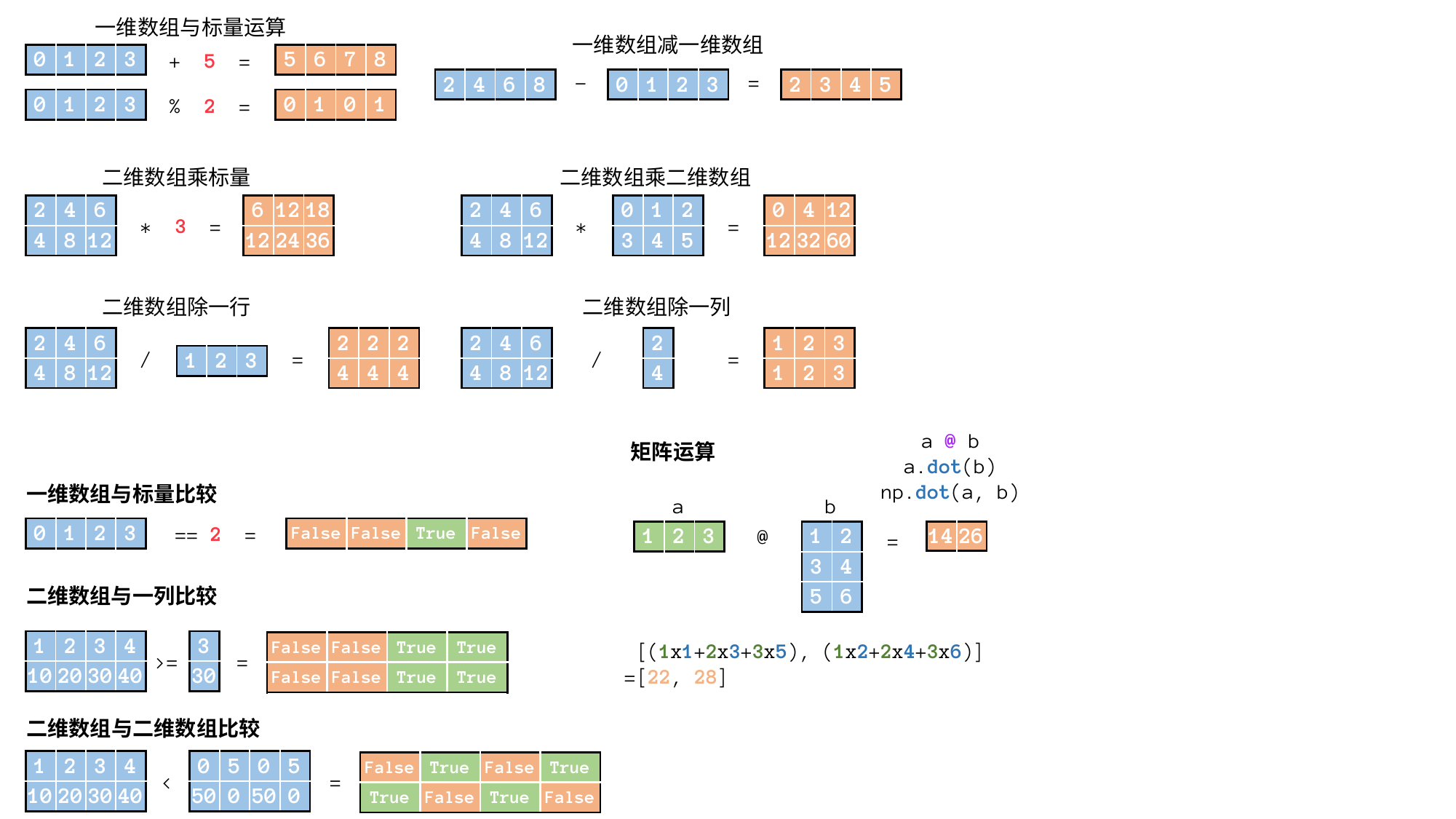

一维数组与标量运算
一维数组减一维数组
+  5  =
| 0 | 1 | 2 | 3 |
| --- | --- | --- | --- |
| 5 | 6 | 7 | 8 |
| --- | --- | --- | --- |
-
=
| 2 | 4 | 6 | 8 |
| --- | --- | --- | --- |
| 0 | 1 | 2 | 3 |
| --- | --- | --- | --- |
| 2 | 3 | 4 | 5 |
| --- | --- | --- | --- |
%  2  =
| 0 | 1 | 2 | 3 |
| --- | --- | --- | --- |
| 0 | 1 | 0 | 1 |
| --- | --- | --- | --- |
二维数组乘标量
二维数组乘二维数组
| 2 | 4 | 6 |
| --- | --- | --- |
| 4 | 8 | 12 |
| 6 | 12 | 18 |
| --- | --- | --- |
| 12 | 24 | 36 |
| 2 | 4 | 6 |
| --- | --- | --- |
| 4 | 8 | 12 |
| 0 | 1 | 2 |
| --- | --- | --- |
| 3 | 4 | 5 |
| 0 | 4 | 12 |
| --- | --- | --- |
| 12 | 32 | 60 |
*  3  =
*
=
二维数组除一行
二维数组除一列
| 2 | 4 | 6 |
| --- | --- | --- |
| 4 | 8 | 12 |
| 2 | 2 | 2 |
| --- | --- | --- |
| 4 | 4 | 4 |
| 2 | 4 | 6 |
| --- | --- | --- |
| 4 | 8 | 12 |
| 2 |
| --- |
| 4 |
| 1 | 2 | 3 |
| --- | --- | --- |
| 1 | 2 | 3 |
/
=
/
=
| 1 | 2 | 3 |
| --- | --- | --- |
a @ b
a.dot(b)
np.dot(a, b)
矩阵运算
一维数组与标量比较
a
b
 == 2  =
@
| False | False | True | False |
| --- | --- | --- | --- |
| 0 | 1 | 2 | 3 |
| --- | --- | --- | --- |
| 1 | 2 | 3 |
| --- | --- | --- |
| 1 | 2 |
| --- | --- |
| 3 | 4 |
| 5 | 6 |
=
| 14 | 26 |
| --- | --- |
二维数组与一列比较
| 1 | 2 | 3 | 4 |
| --- | --- | --- | --- |
| 10 | 20 | 30 | 40 |
| 3 |
| --- |
| 30 |
 [(1x1+2x3+3x5), (1x2+2x4+3x6)]
=[22, 28]
| False | False | True | True |
| --- | --- | --- | --- |
| False | False | True | True |
>=
=
二维数组与二维数组比较
| 1 | 2 | 3 | 4 |
| --- | --- | --- | --- |
| 10 | 20 | 30 | 40 |
| 0 | 5 | 0 | 5 |
| --- | --- | --- | --- |
| 50 | 0 | 50 | 0 |
| False | True | False | True |
| --- | --- | --- | --- |
| True | False | True | False |
<
=